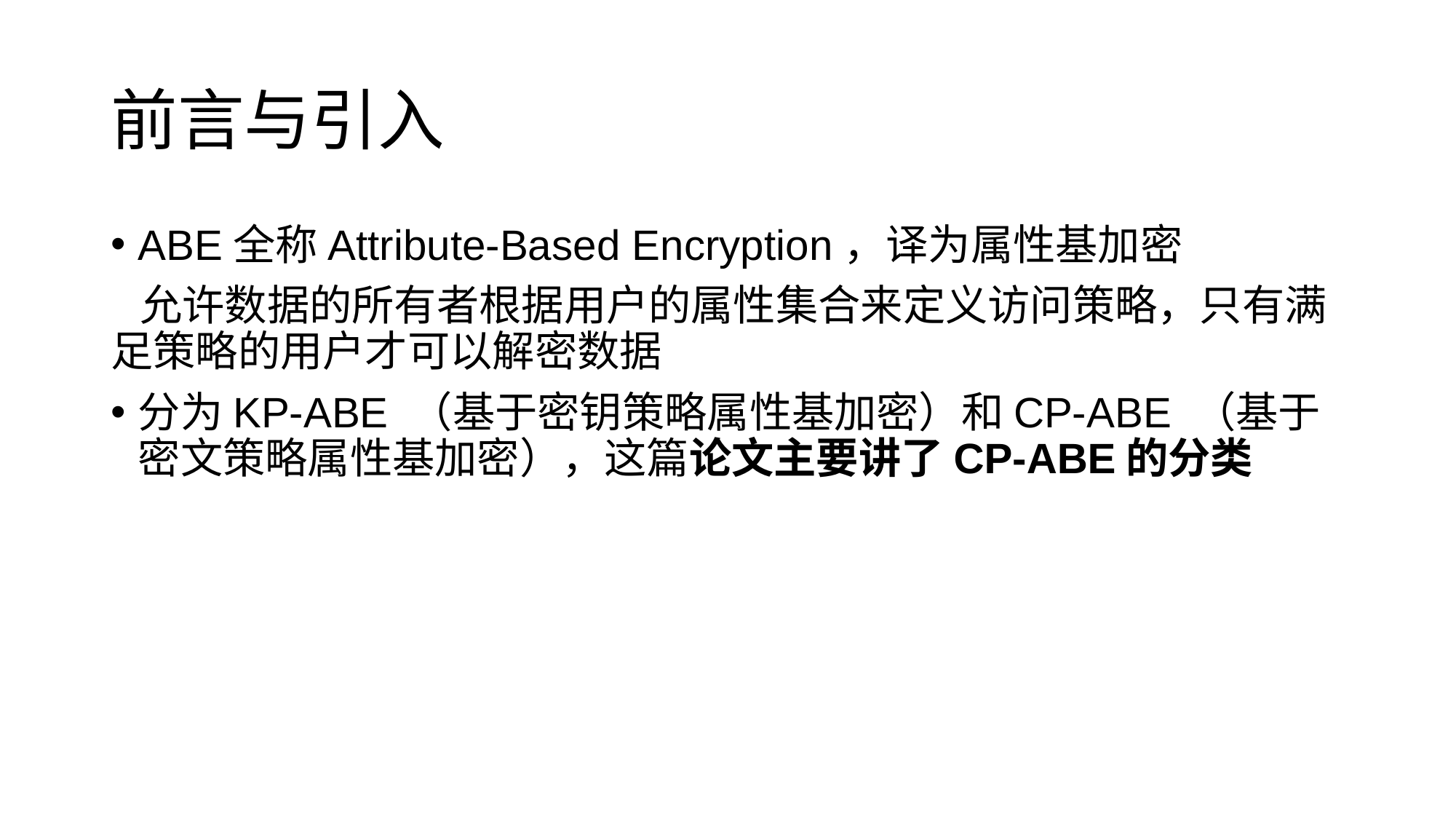

# 前言与引入
ABE全称Attribute-Based Encryption，译为属性基加密
  允许数据的所有者根据用户的属性集合来定义访问策略，只有满足策略的用户才可以解密数据
分为KP-ABE （基于密钥策略属性基加密）和CP-ABE （基于密文策略属性基加密），这篇论文主要讲了CP-ABE的分类